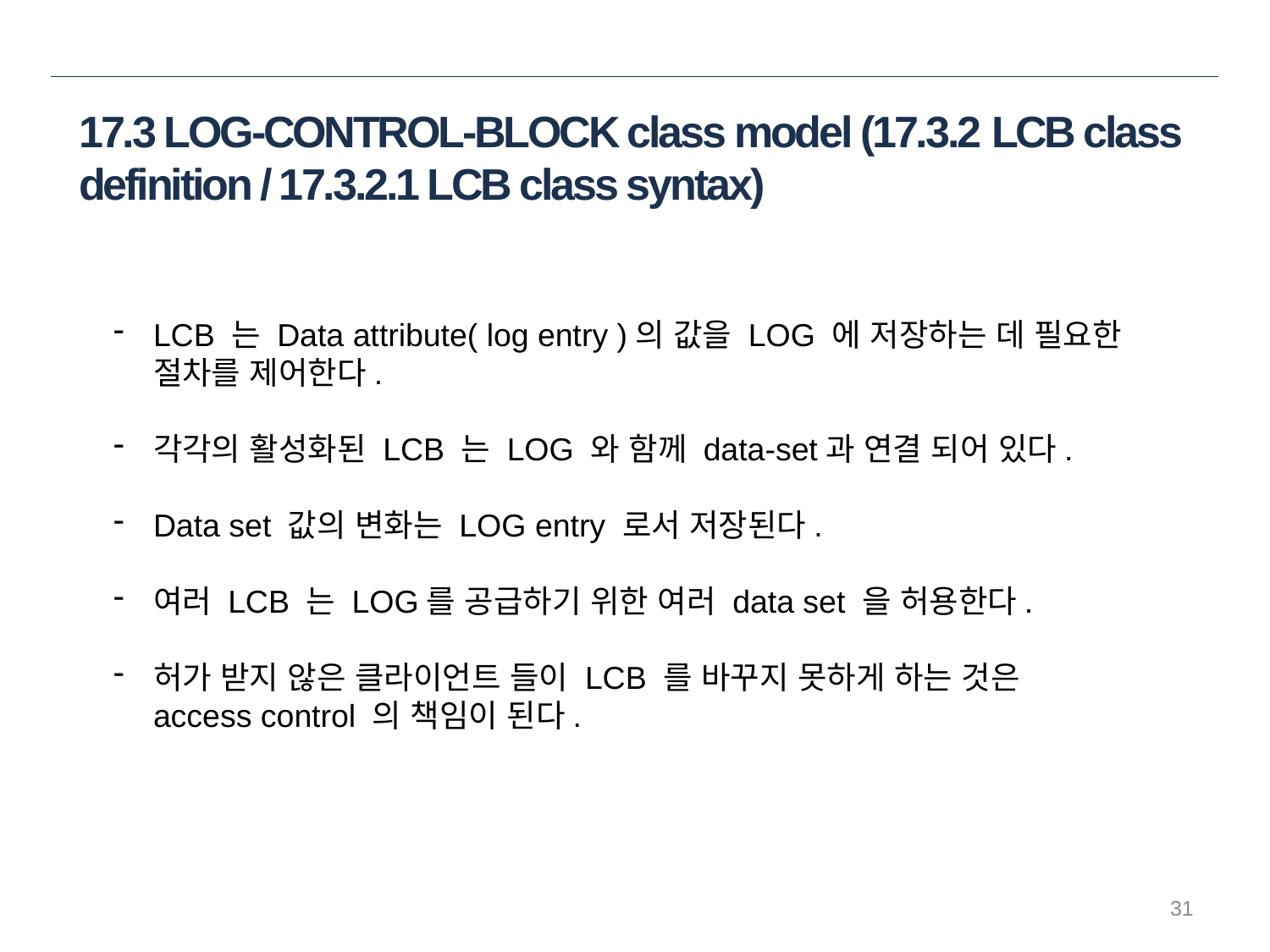

17.3 LOG-CONTROL-BLOCK class model (17.3.2 LCB class definition / 17.3.2.1 LCB class syntax)
LCB 는 Data attribute( log entry )의 값을 LOG 에 저장하는 데 필요한 절차를 제어한다.

각각의 활성화된 LCB 는 LOG 와 함께 data-set과 연결 되어 있다.

Data set 값의 변화는 LOG entry 로서 저장된다.

여러 LCB 는 LOG를 공급하기 위한 여러 data set 을 허용한다.

허가 받지 않은 클라이언트 들이 LCB 를 바꾸지 못하게 하는 것은 access control 의 책임이 된다.
31